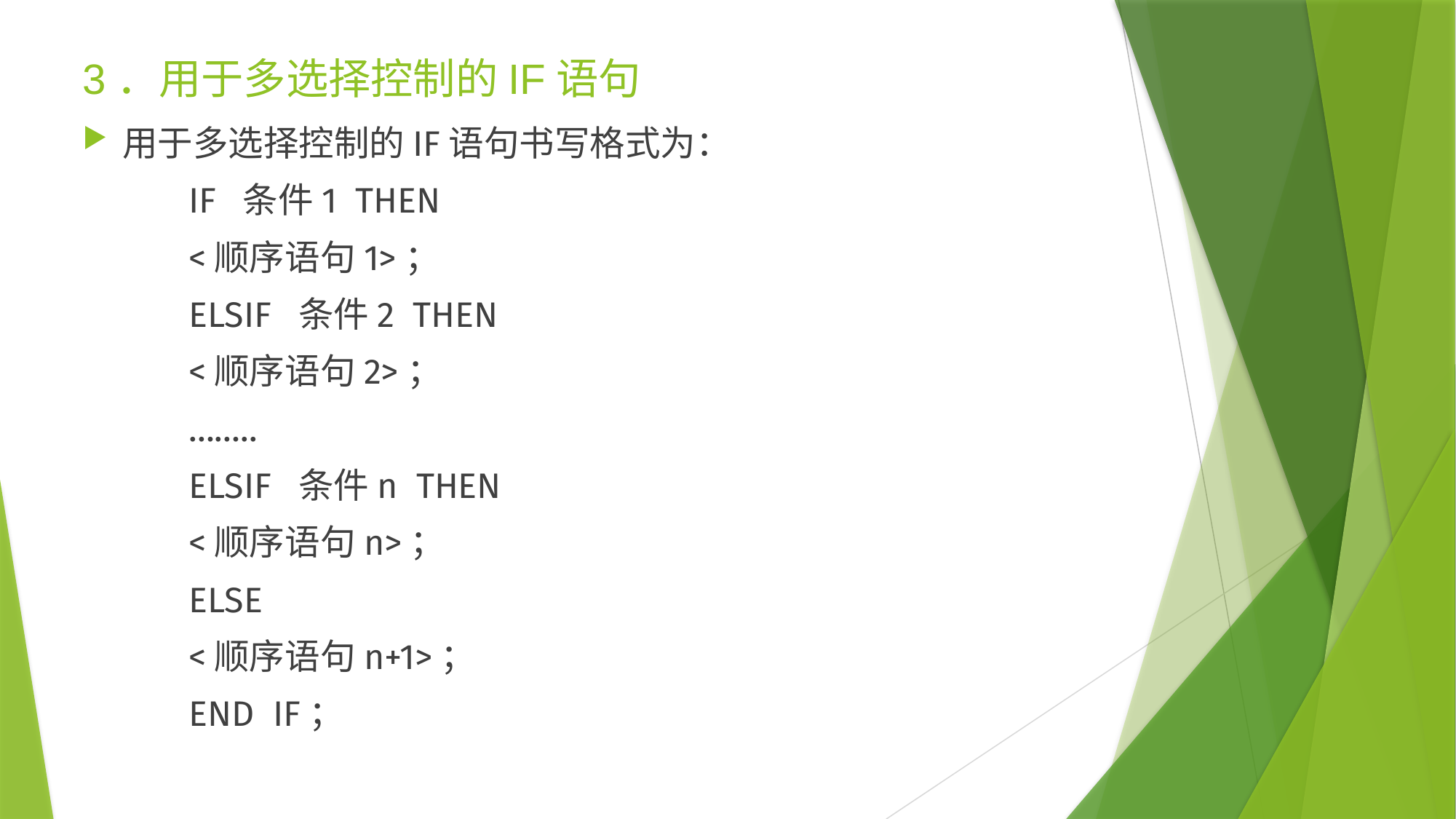

# 3．用于多选择控制的IF语句
用于多选择控制的IF语句书写格式为：
								IF  条件1  THEN
  									<顺序语句1>；
								ELSIF  条件2  THEN
 									<顺序语句2>；
     							……..
								ELSIF  条件n  THEN
  									<顺序语句n>；
								ELSE
  									<顺序语句n+1>；
								END  IF；